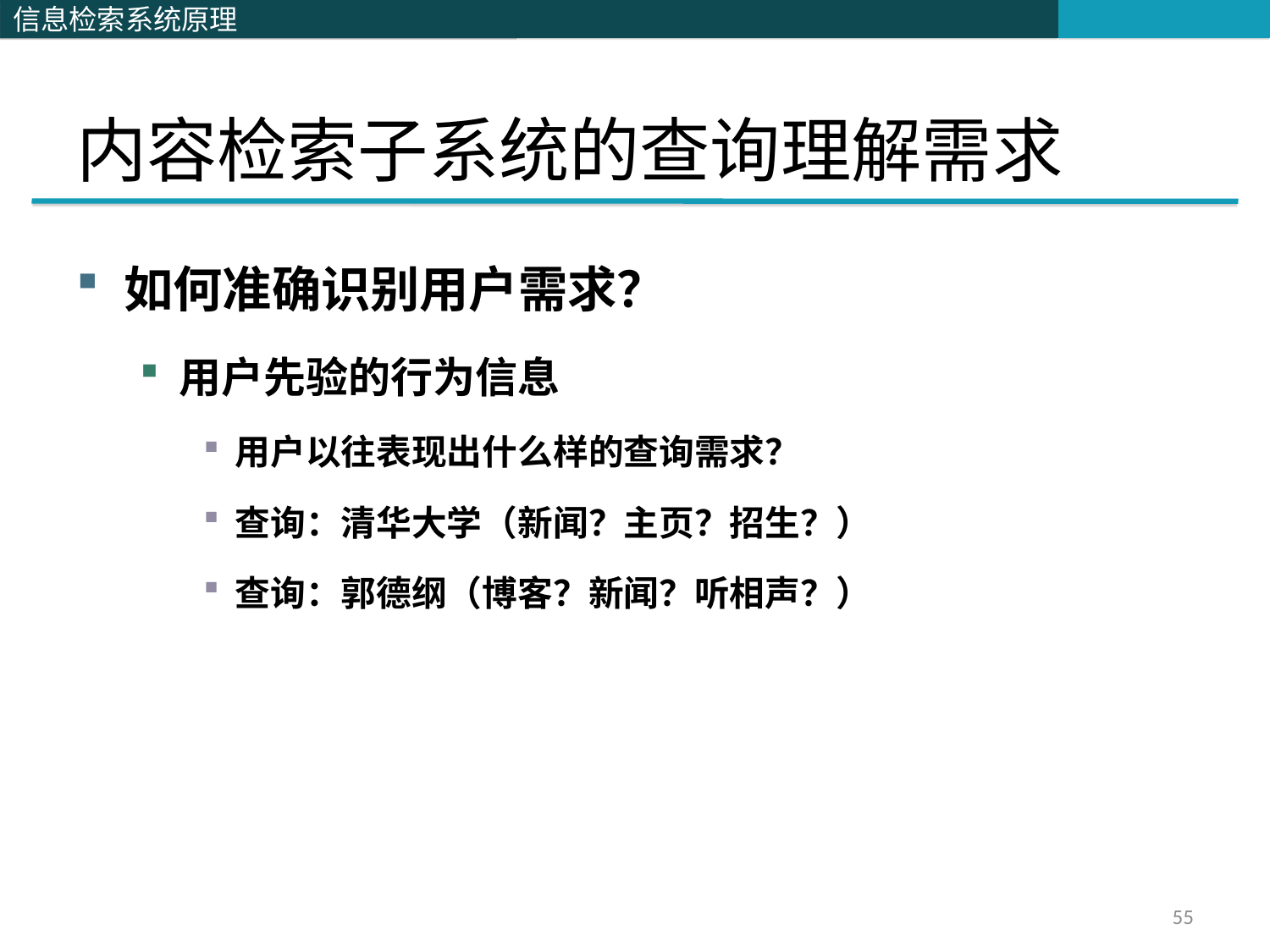

# 内容检索子系统的查询理解需求
如何准确识别用户需求？
用户先验的行为信息
用户以往表现出什么样的查询需求？
查询：清华大学（新闻？主页？招生？）
查询：郭德纲（博客？新闻？听相声？）
55